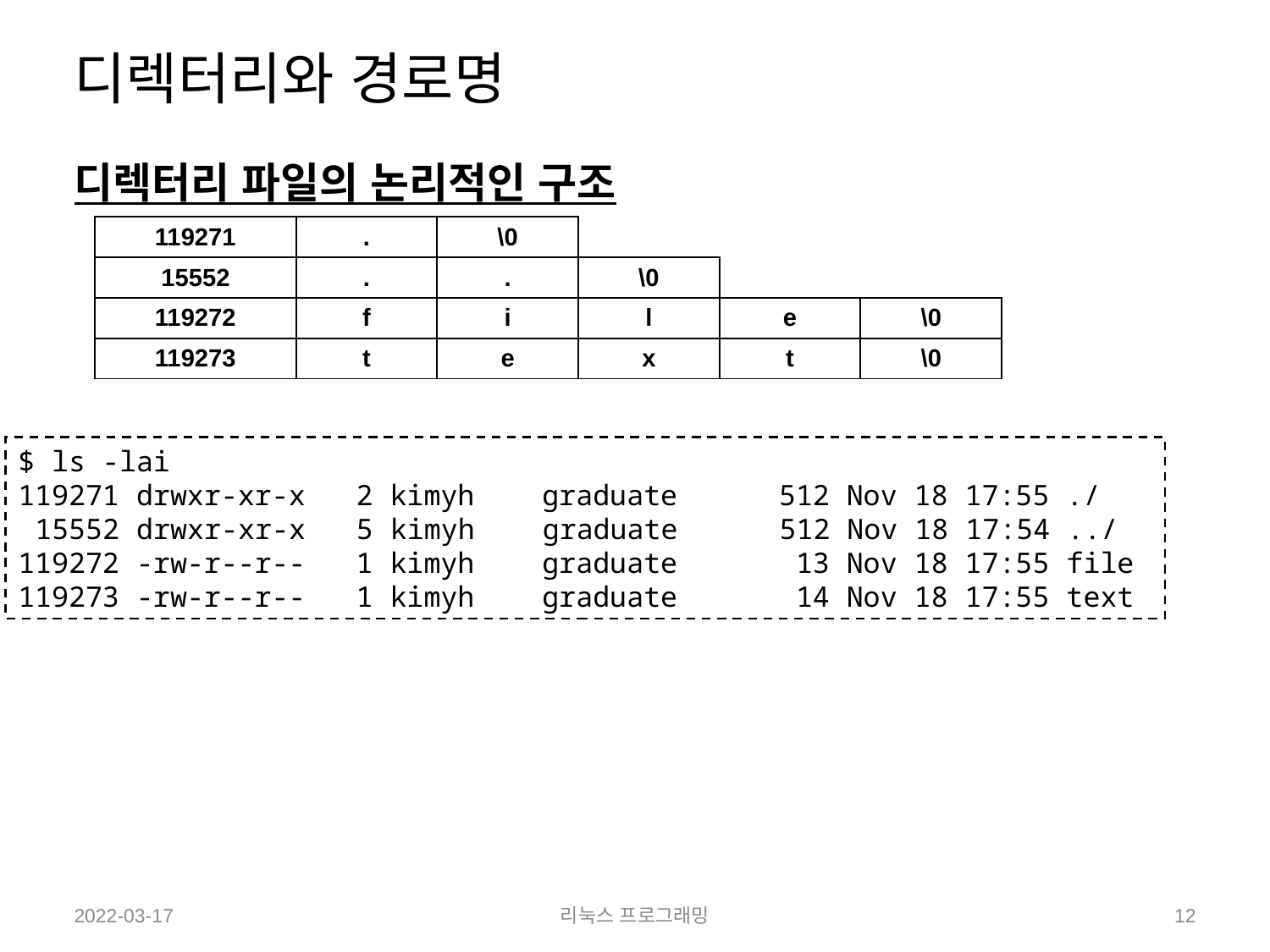

# 디렉터리와 경로명
디렉터리 파일의 논리적인 구조
| 119271 | . | \0 |  |  |  |
| --- | --- | --- | --- | --- | --- |
| 15552 | . | . | \0 |  |  |
| 119272 | f | i | l | e | \0 |
| 119273 | t | e | x | t | \0 |
$ ls -lai
119271 drwxr-xr-x   2 kimyh    graduate      512 Nov 18 17:55 ./
 15552 drwxr-xr-x   5 kimyh    graduate      512 Nov 18 17:54 ../
119272 -rw-r--r--   1 kimyh    graduate       13 Nov 18 17:55 file
119273 -rw-r--r--   1 kimyh    graduate       14 Nov 18 17:55 text
2022-03-17
리눅스 프로그래밍
12